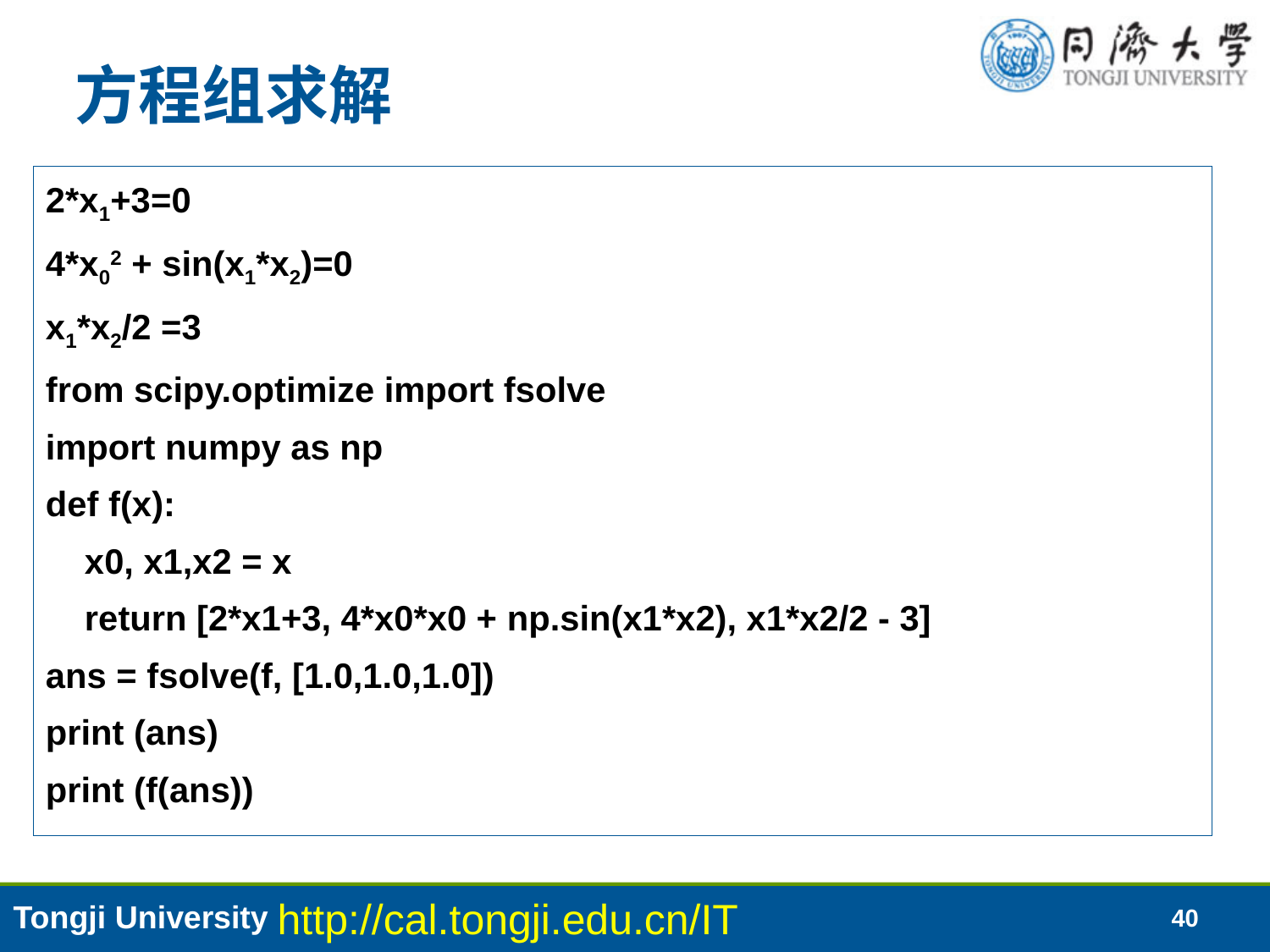

# 方程组求解
2*x1+3=0
4*x02 + sin(x1*x2)=0
x1*x2/2 =3
from scipy.optimize import fsolve
import numpy as np
def f(x):
    x0, x1,x2 = x
    return [2*x1+3, 4*x0*x0 + np.sin(x1*x2), x1*x2/2 - 3]
ans = fsolve(f, [1.0,1.0,1.0])
print (ans)
print (f(ans))